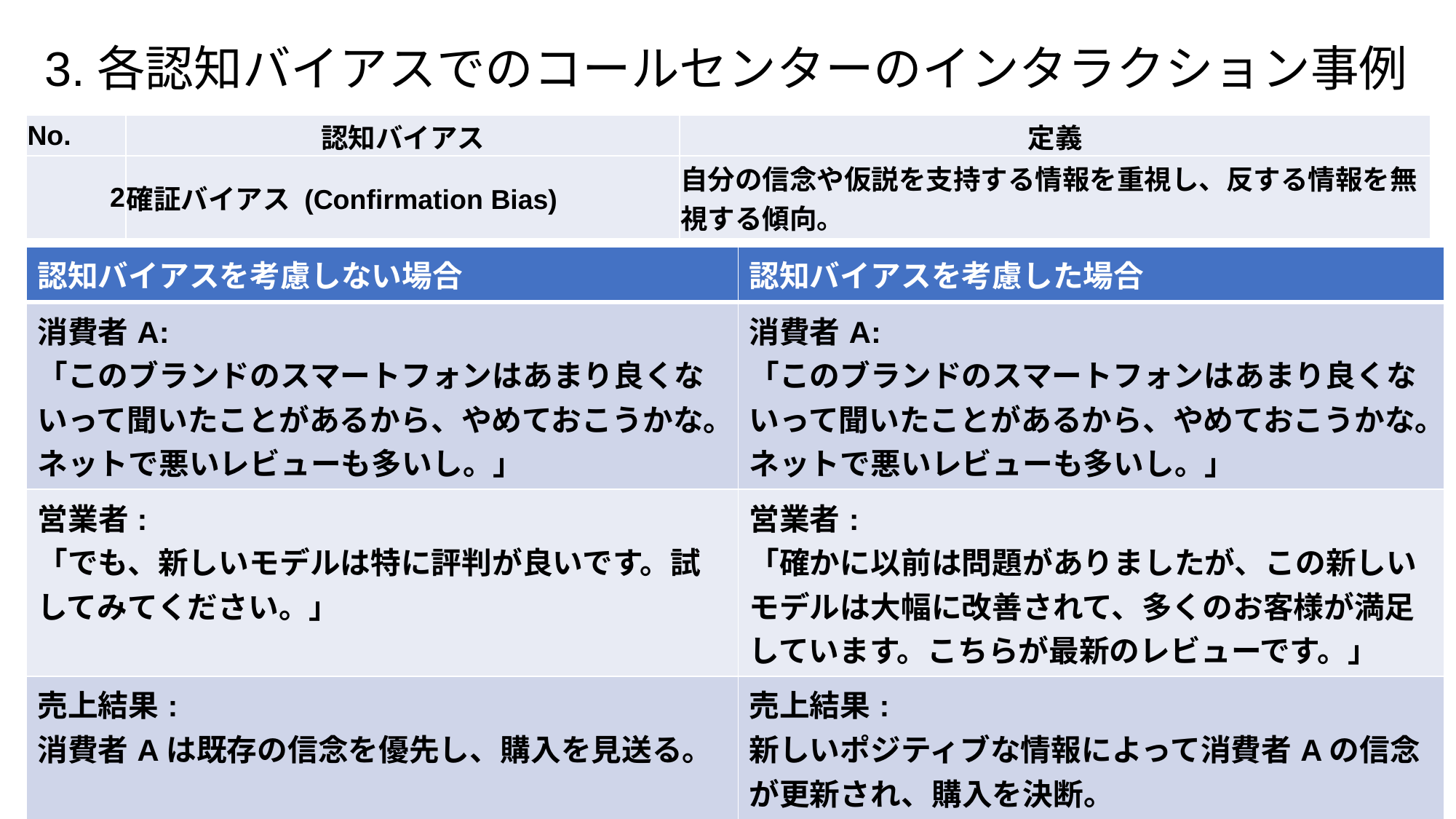

# 3.各認知バイアスでのコールセンターのインタラクション事例
| No. | 認知バイアス | 定義 |
| --- | --- | --- |
| 2 | 確証バイアス (Confirmation Bias) | 自分の信念や仮説を支持する情報を重視し、反する情報を無視する傾向。 |
| 認知バイアスを考慮しない場合 | 認知バイアスを考慮した場合 |
| --- | --- |
| 消費者A: 「このブランドのスマートフォンはあまり良くないって聞いたことがあるから、やめておこうかな。ネットで悪いレビューも多いし。」 | 消費者A: 「このブランドのスマートフォンはあまり良くないって聞いたことがあるから、やめておこうかな。ネットで悪いレビューも多いし。」 |
| 営業者: 「でも、新しいモデルは特に評判が良いです。試してみてください。」 | 営業者: 「確かに以前は問題がありましたが、この新しいモデルは大幅に改善されて、多くのお客様が満足しています。こちらが最新のレビューです。」 |
| 売上結果: 消費者Aは既存の信念を優先し、購入を見送る。 | 売上結果: 新しいポジティブな情報によって消費者Aの信念が更新され、購入を決断。 |
sss